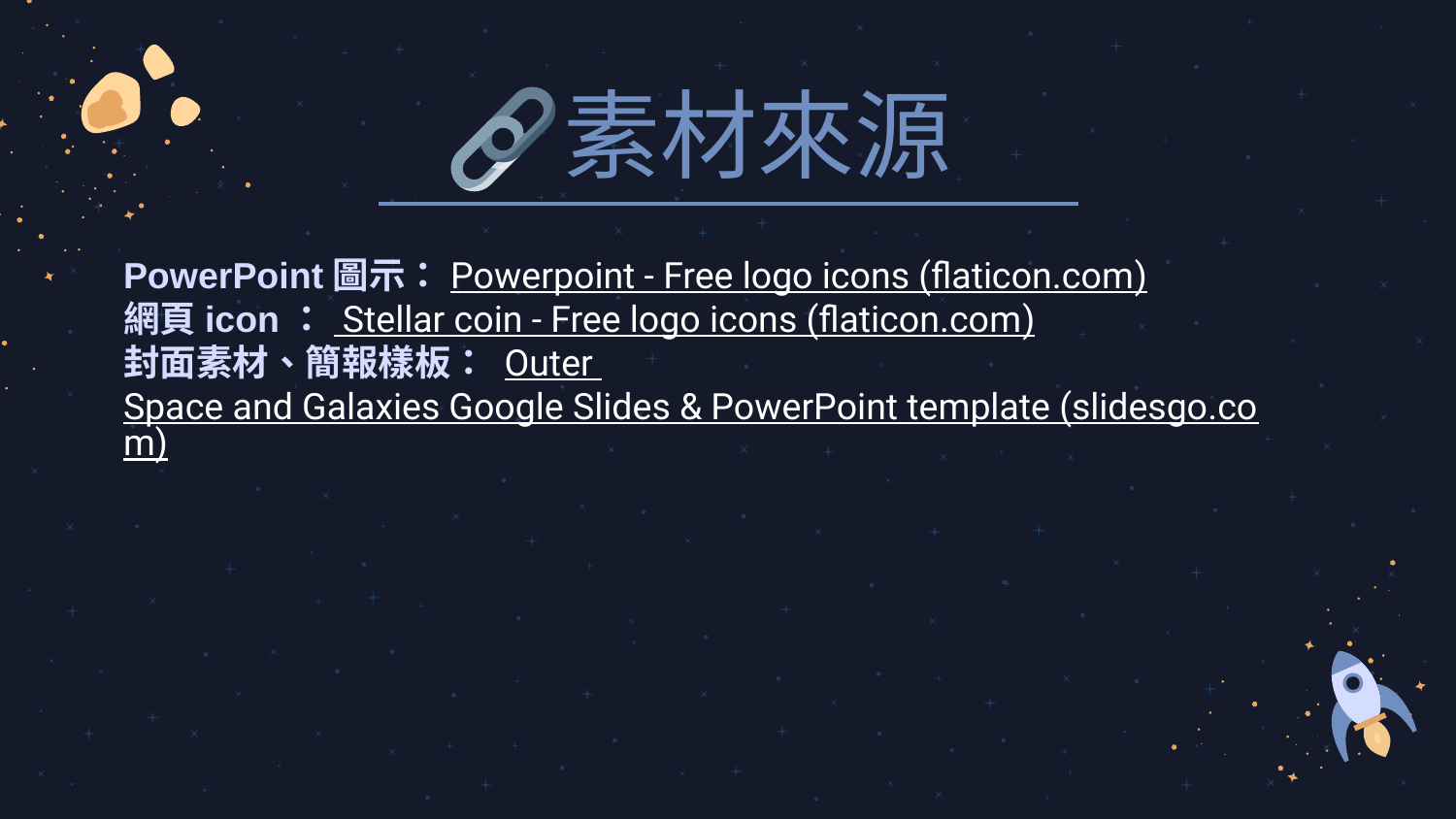

# 素材來源

PowerPoint圖示：Powerpoint - Free logo icons (flaticon.com)
網頁icon： Stellar coin - Free logo icons (flaticon.com)
封面素材、簡報樣板： Outer Space and Galaxies Google Slides & PowerPoint template (slidesgo.com)